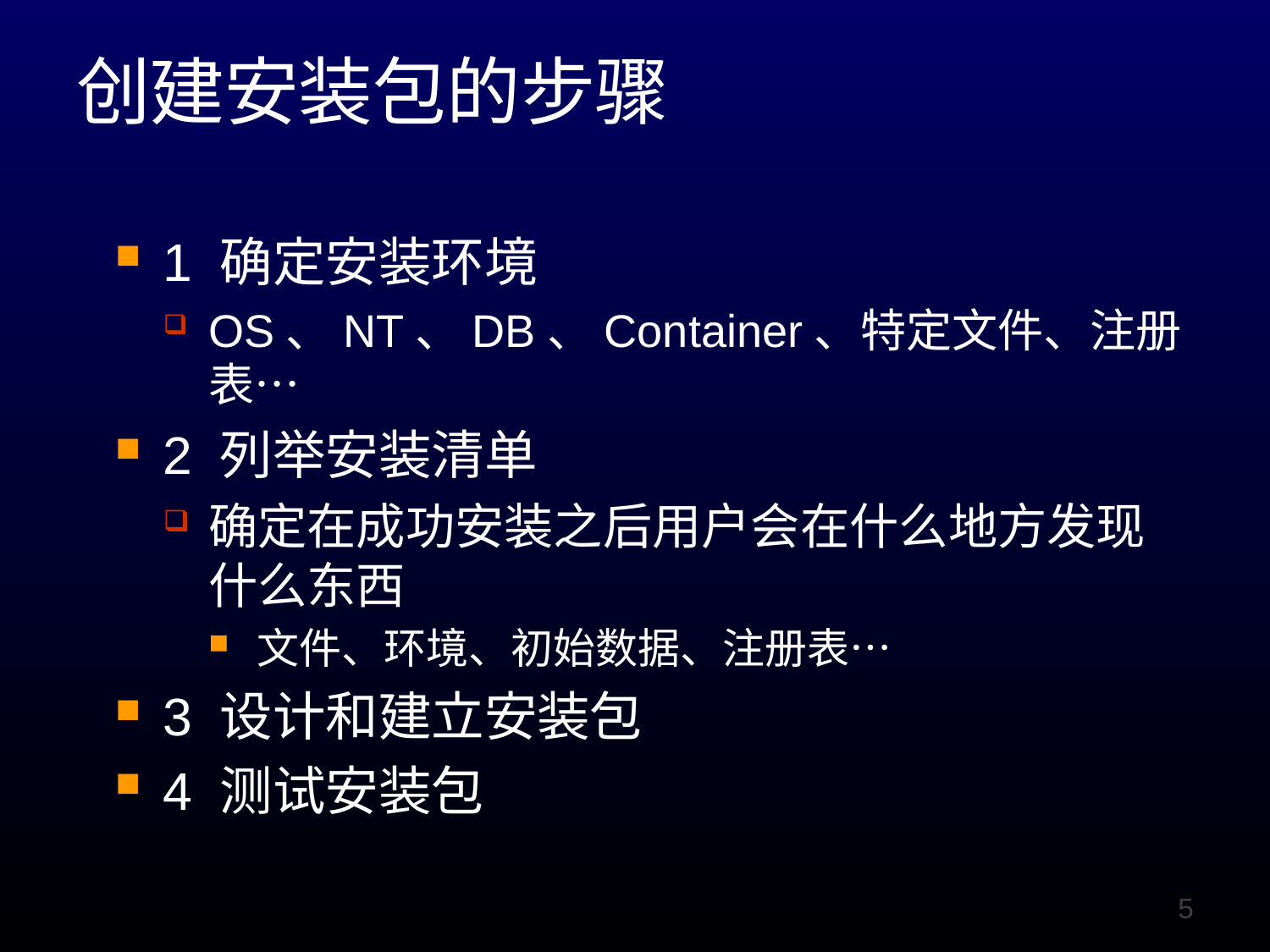

# 创建安装包的步骤
1 确定安装环境
OS、NT、DB、Container、特定文件、注册表…
2 列举安装清单
确定在成功安装之后用户会在什么地方发现什么东西
文件、环境、初始数据、注册表…
3 设计和建立安装包
4 测试安装包
5